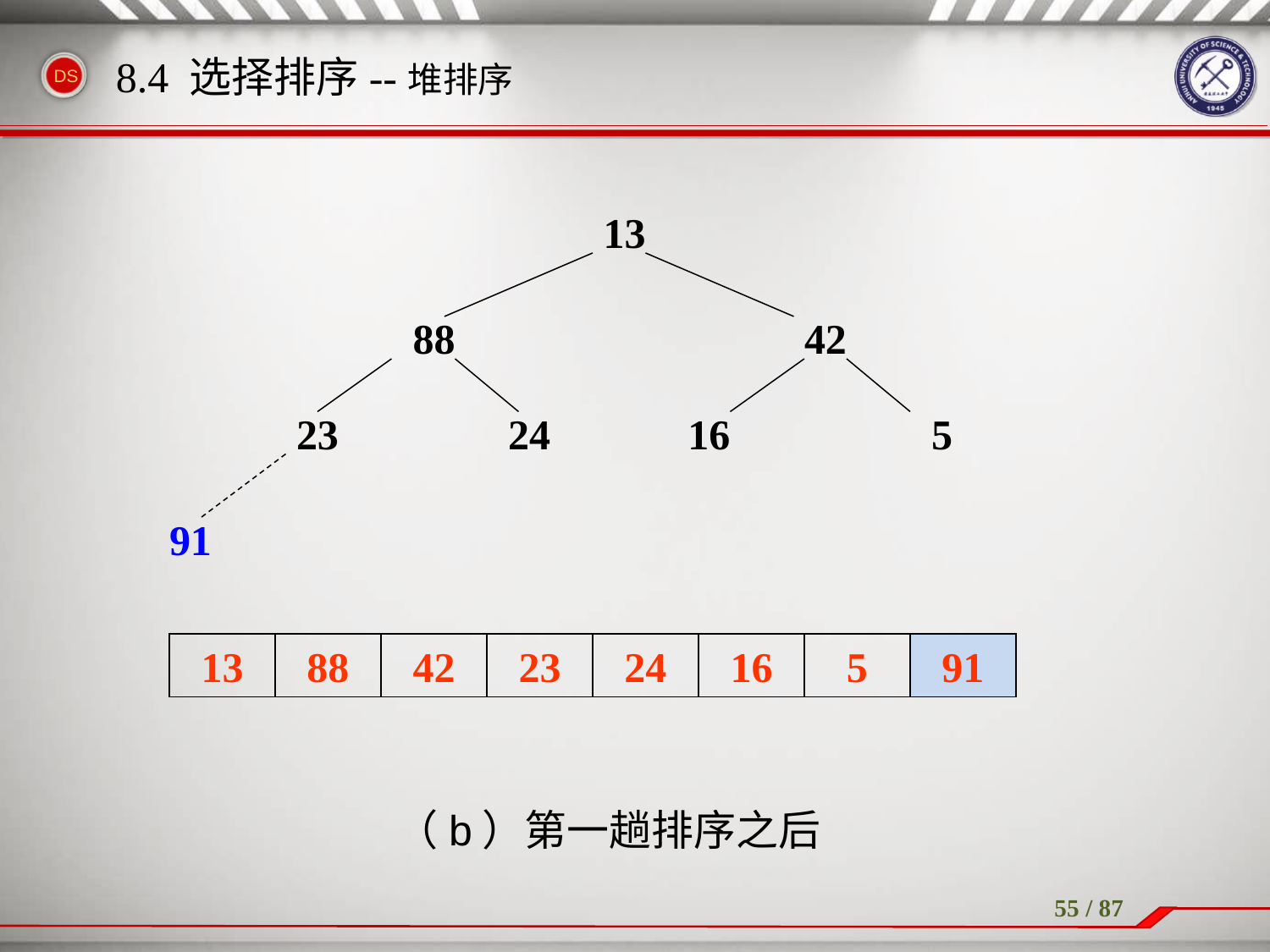

8.4 选择排序--堆排序
13

88
42

23
24
16
5

91
13
88
42
23
24
16
5
91
（b）第一趟排序之后